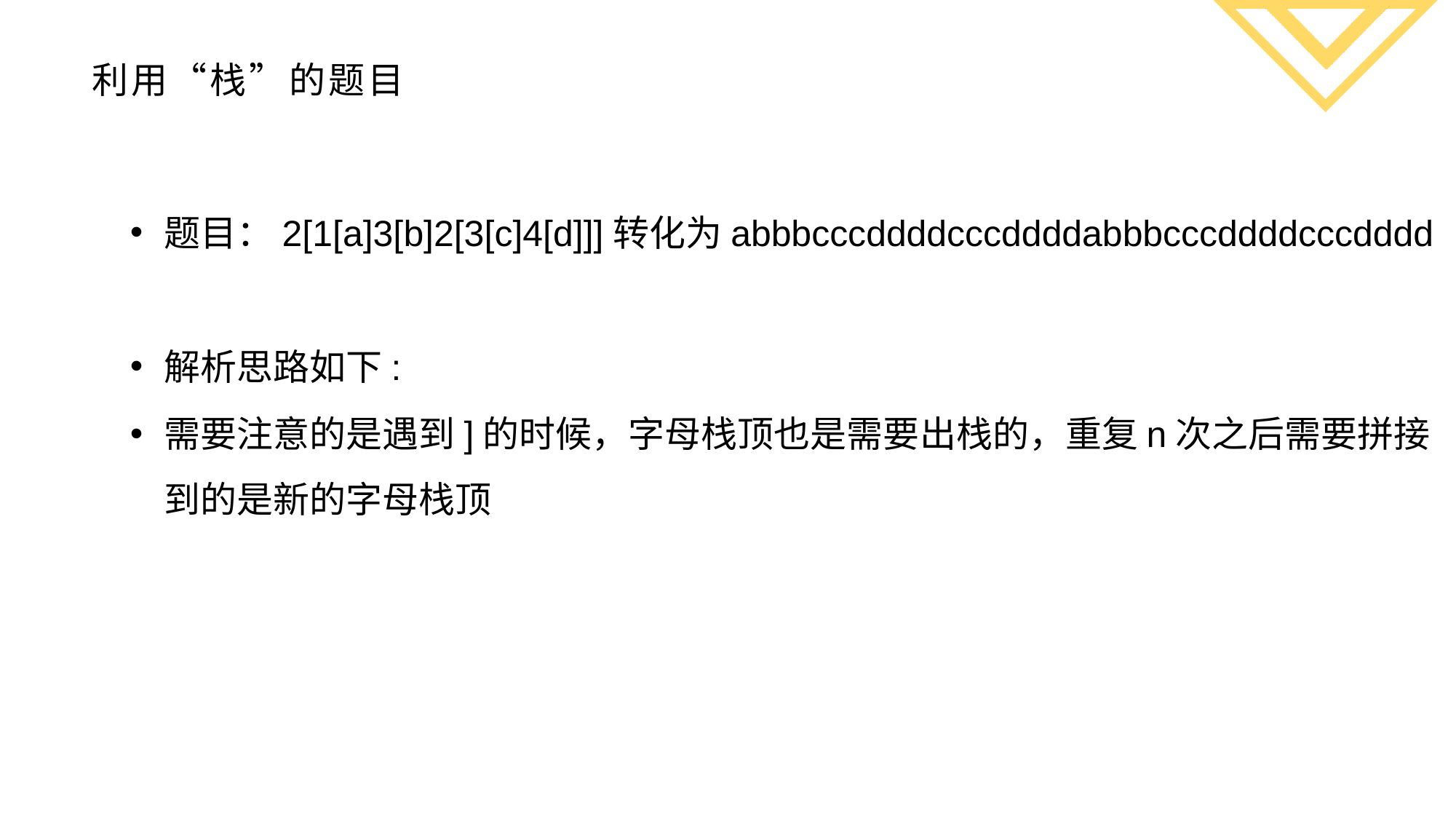

# 利用“栈”的题目
题目：2[1[a]3[b]2[3[c]4[d]]]转化为abbbcccddddcccddddabbbcccddddcccdddd

解析思路如下:
需要注意的是遇到]的时候，字母栈顶也是需要出栈的，重复n次之后需要拼接到的是新的字母栈顶